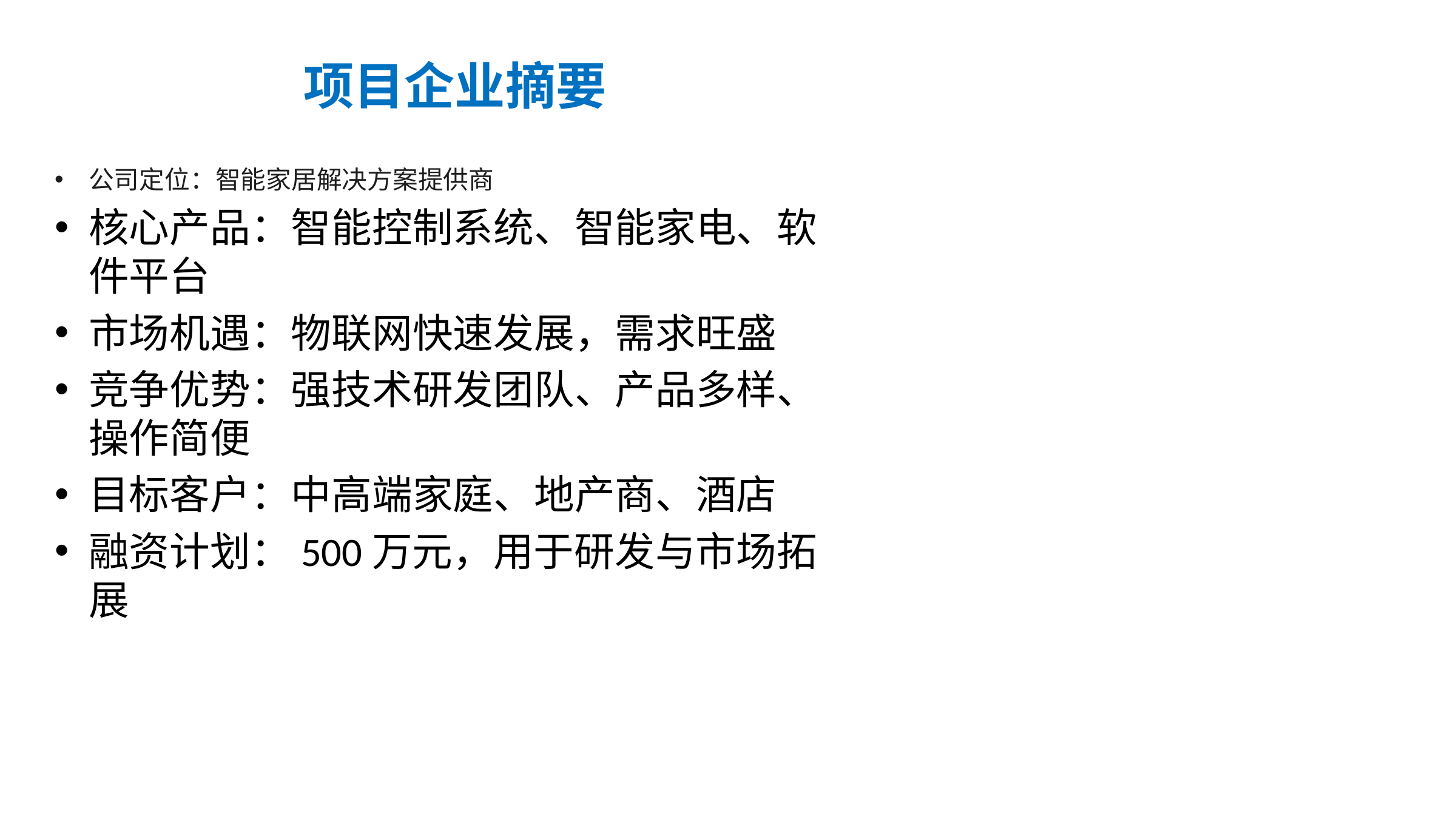

# 项目企业摘要
公司定位：智能家居解决方案提供商
核心产品：智能控制系统、智能家电、软件平台
市场机遇：物联网快速发展，需求旺盛
竞争优势：强技术研发团队、产品多样、操作简便
目标客户：中高端家庭、地产商、酒店
融资计划：500万元，用于研发与市场拓展